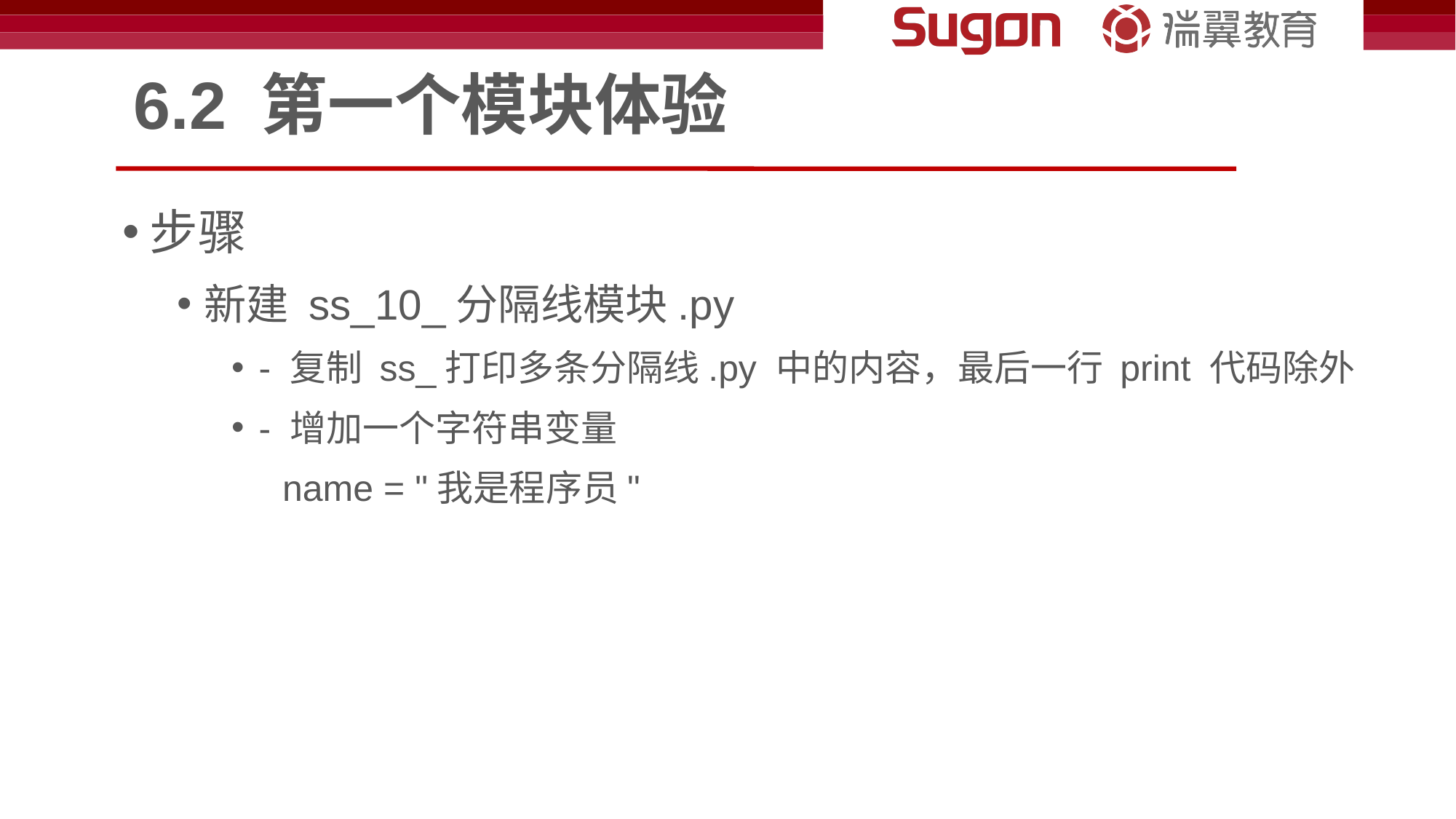

# 6.2 第一个模块体验
步骤
新建 ss_10_分隔线模块.py
- 复制 ss_打印多条分隔线.py 中的内容，最后一行 print 代码除外
- 增加一个字符串变量
     name = "我是程序员"